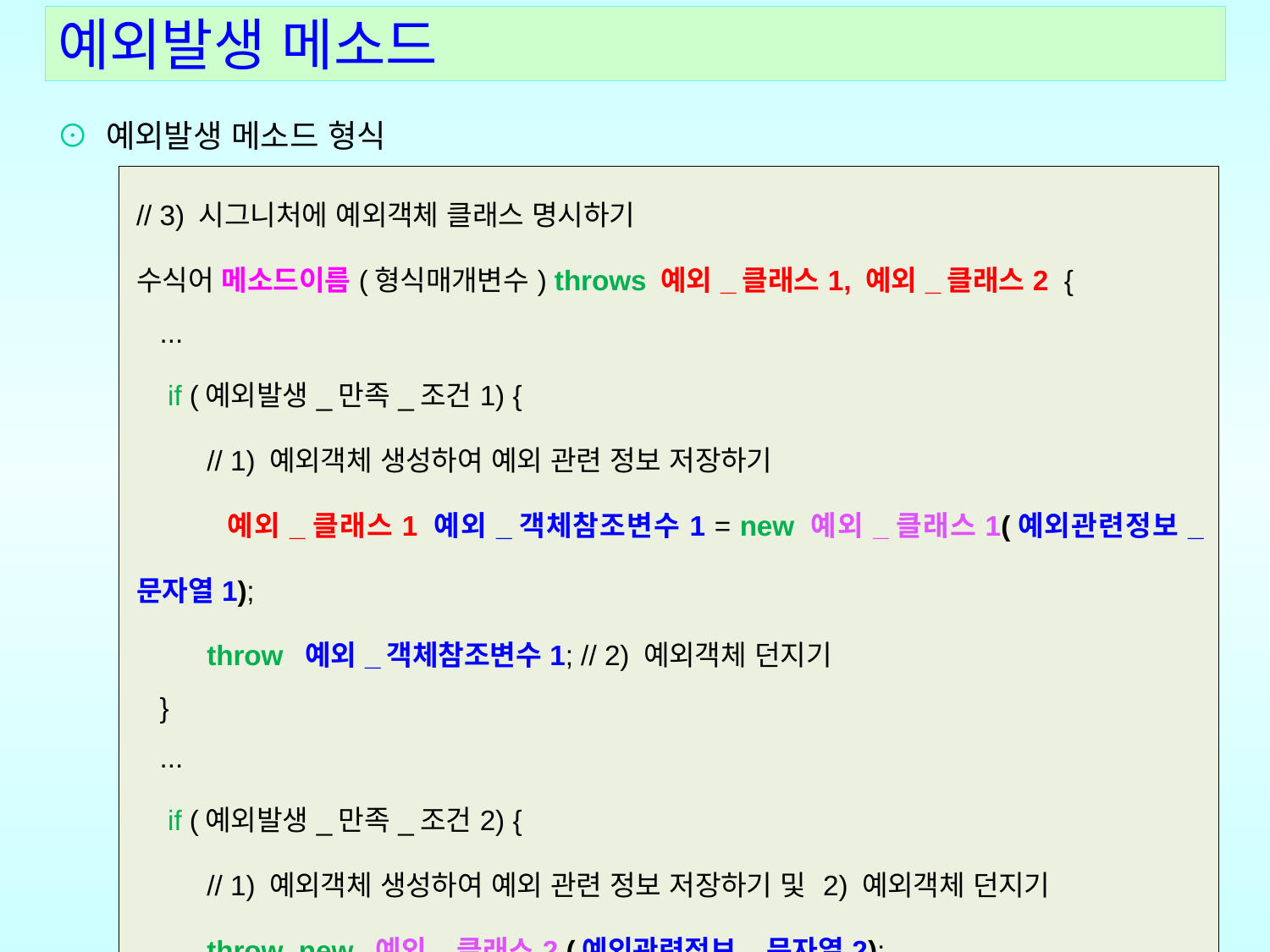

예외발생 메소드
⊙ 예외발생 메소드 형식
| // 3) 시그니처에 예외객체 클래스 명시하기 수식어 메소드이름(형식매개변수) throws 예외\_클래스1, 예외\_클래스2 { ... if (예외발생\_만족\_조건1) { // 1) 예외객체 생성하여 예외 관련 정보 저장하기 예외\_클래스1 예외\_객체참조변수1 = new 예외\_클래스1(예외관련정보\_문자열1); throw 예외\_객체참조변수1; // 2) 예외객체 던지기 } ... if (예외발생\_만족\_조건2) { // 1) 예외객체 생성하여 예외 관련 정보 저장하기 및 2) 예외객체 던지기 throw new 예외\_클래스2 (예외관련정보\_문자열2); } } |
| --- |